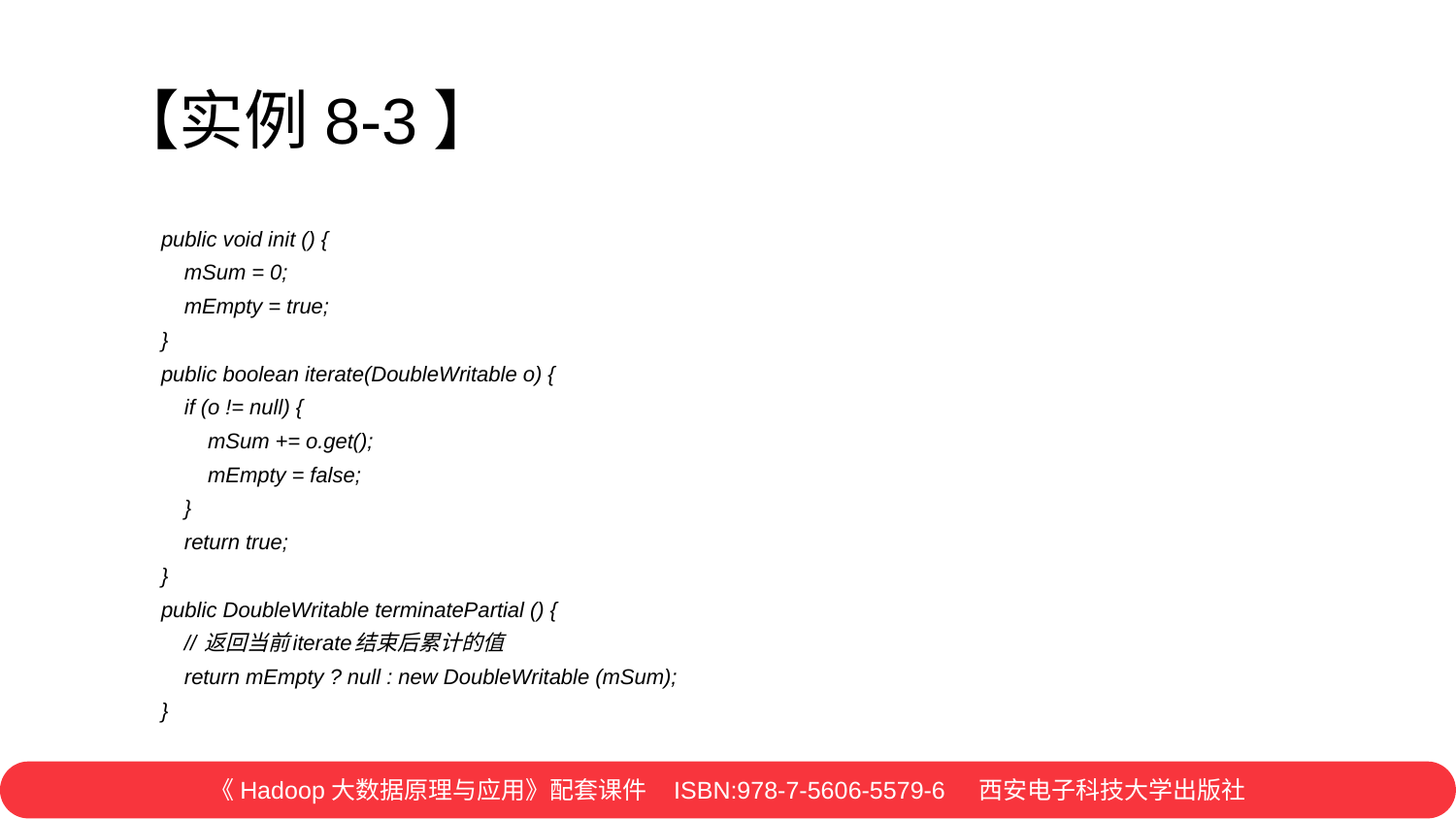

# 【实例8-3】
        public void init () {
            mSum = 0;
            mEmpty = true;
        }
        public boolean iterate(DoubleWritable o) {
            if (o != null) {
                mSum += o.get();
                mEmpty = false;
            }
            return true;
        }
        public DoubleWritable terminatePartial () {
            // 返回当前iterate结束后累计的值
            return mEmpty ? null : new DoubleWritable (mSum);
        }